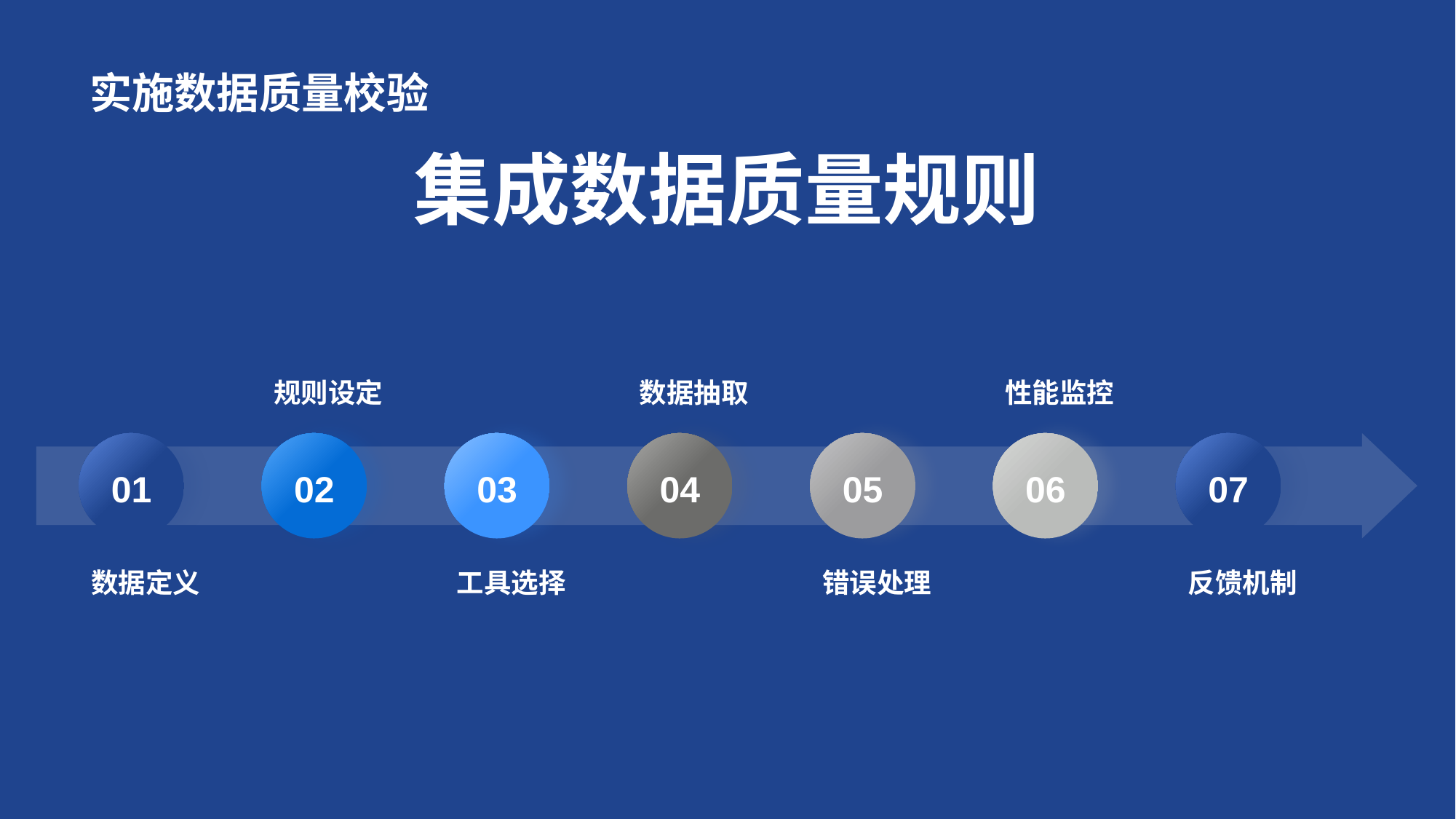

# 实施数据质量校验
集成数据质量规则
02
规则设定
04
数据抽取
06
性能监控

01
数据定义
03
工具选择
05
错误处理
07
反馈机制